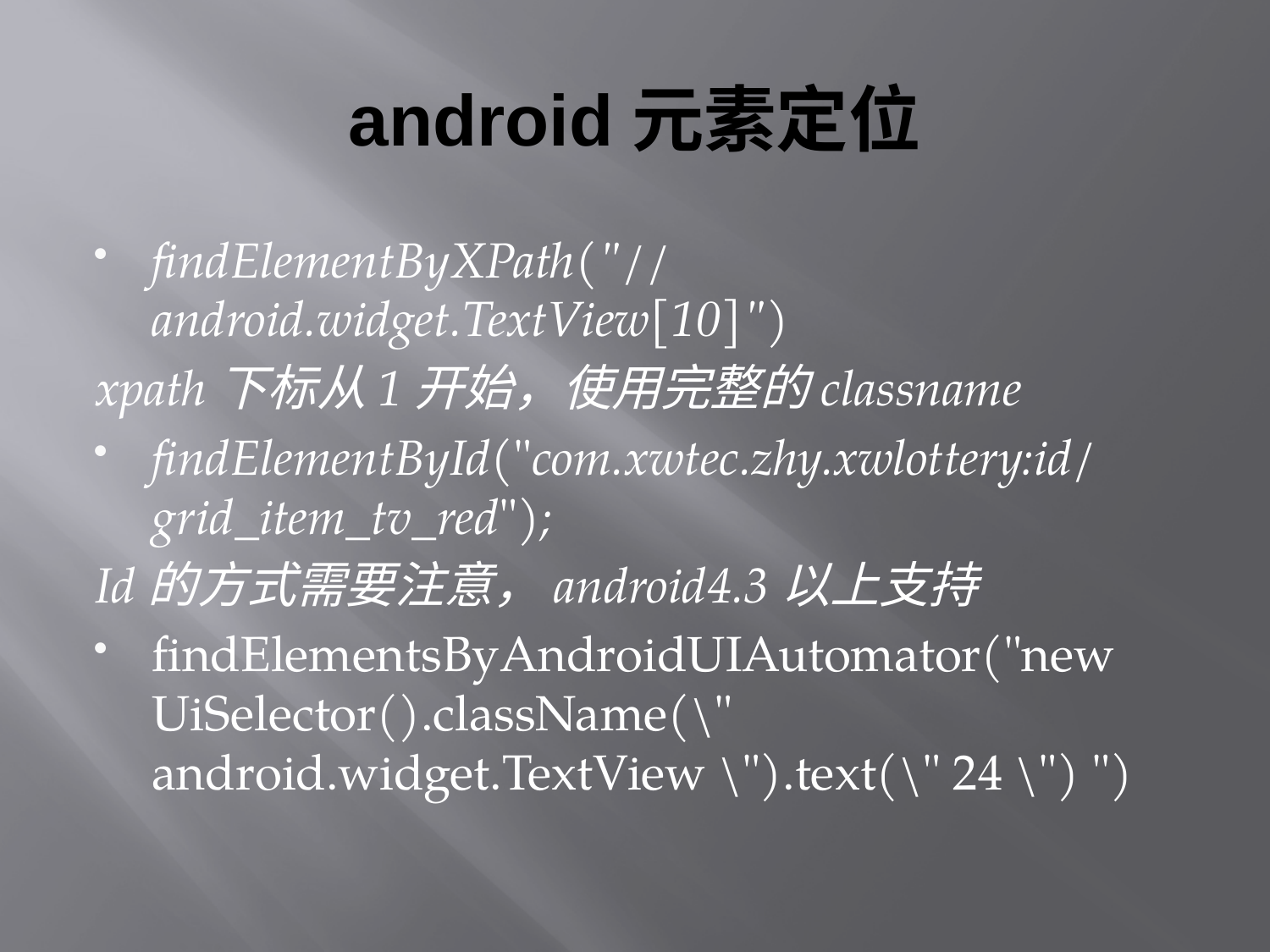

# android元素定位
findElementByXPath("//android.widget.TextView[10]")
xpath下标从1开始，使用完整的classname
findElementById("com.xwtec.zhy.xwlottery:id/grid_item_tv_red");
Id的方式需要注意，android4.3以上支持
findElementsByAndroidUIAutomator("new UiSelector().className(\" android.widget.TextView \").text(\" 24 \") ")